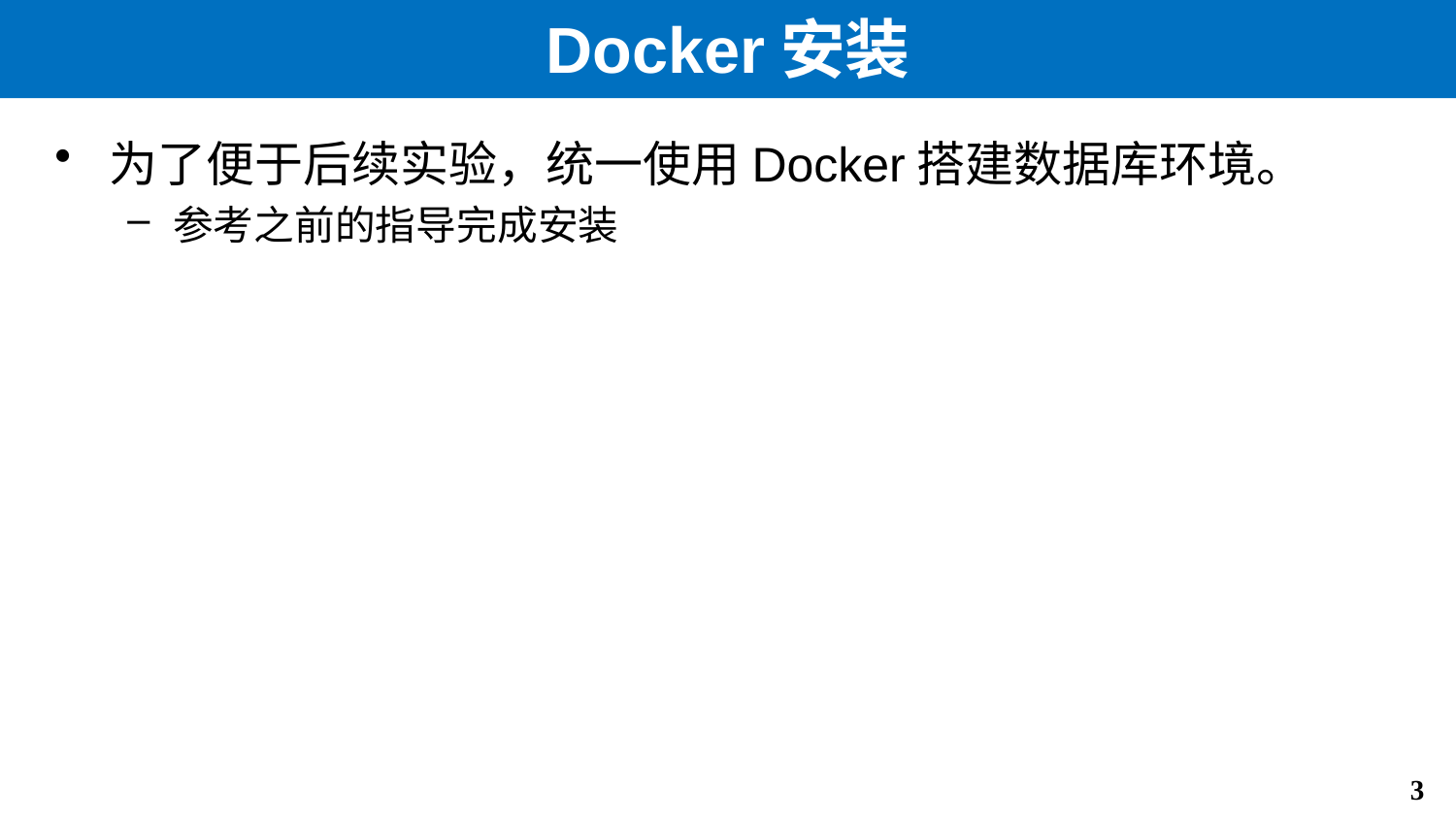

# Docker安装
为了便于后续实验，统一使用Docker搭建数据库环境。
参考之前的指导完成安装